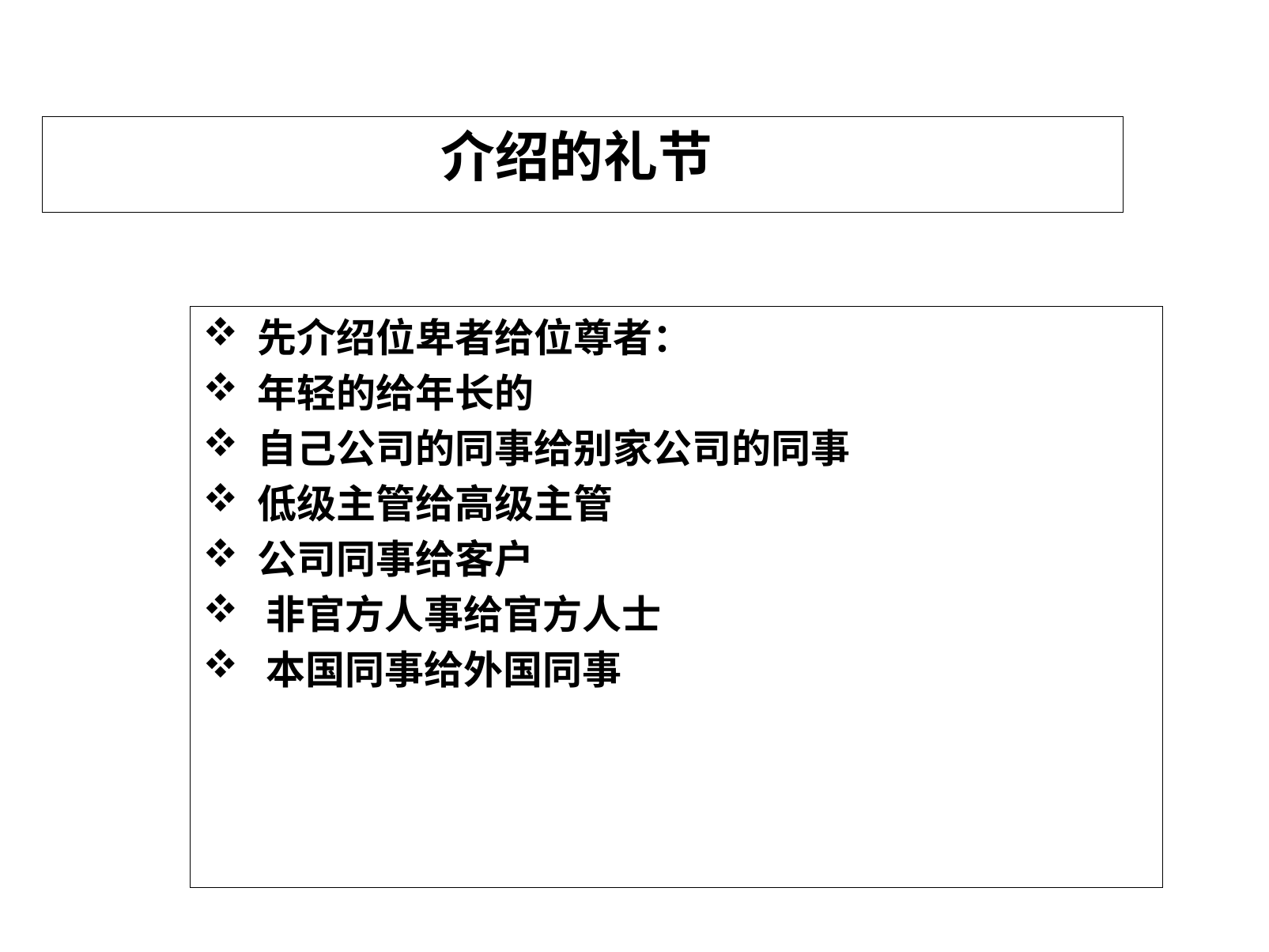

# 介绍的礼节
 先介绍位卑者给位尊者：
 年轻的给年长的
 自己公司的同事给别家公司的同事
 低级主管给高级主管
 公司同事给客户
  非官方人事给官方人士
  本国同事给外国同事